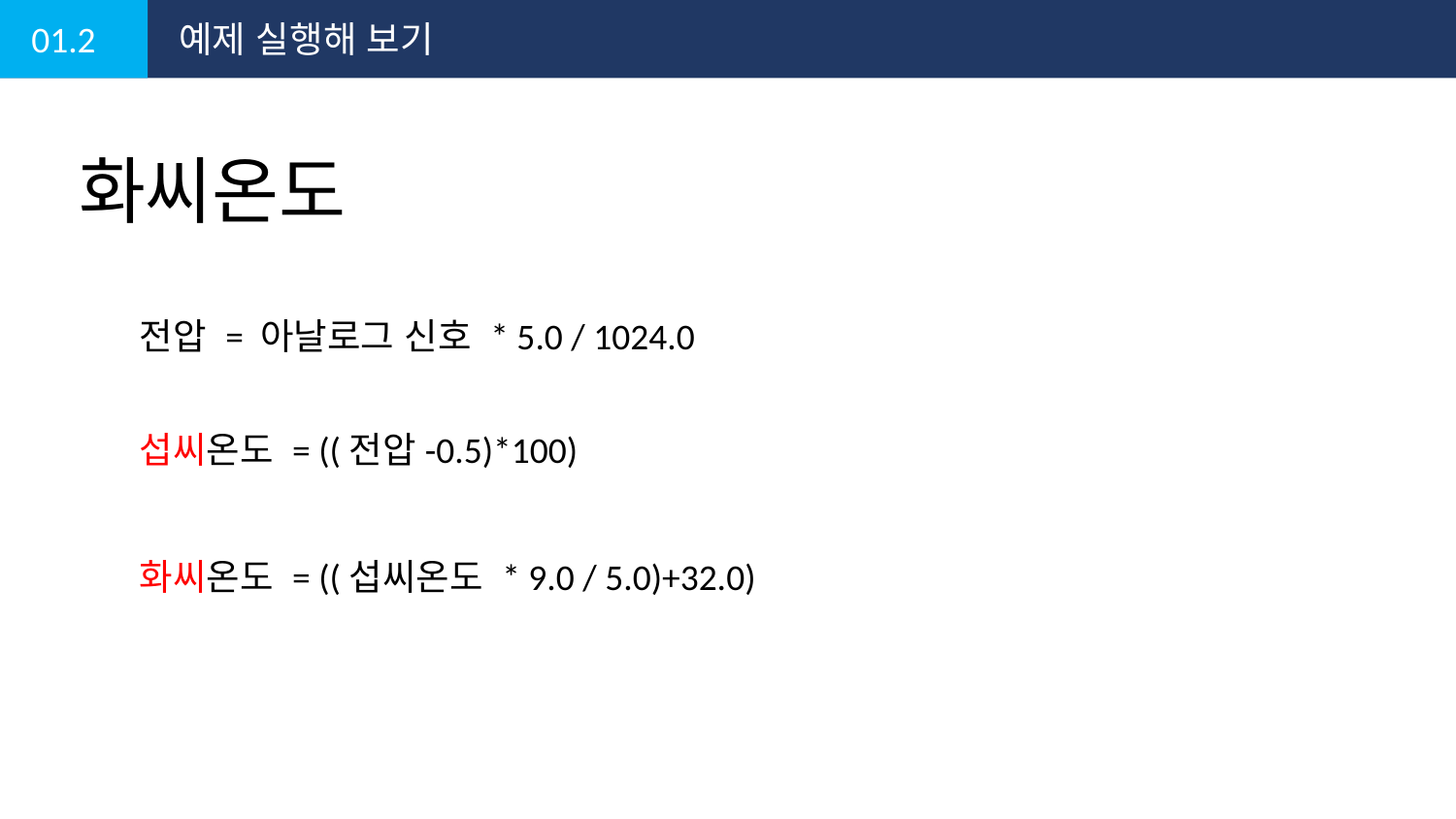

01.2
예제 실행해 보기
화씨온도
전압 = 아날로그 신호 * 5.0 / 1024.0
섭씨온도 = ((전압-0.5)*100)
화씨온도 = ((섭씨온도 * 9.0 / 5.0)+32.0)